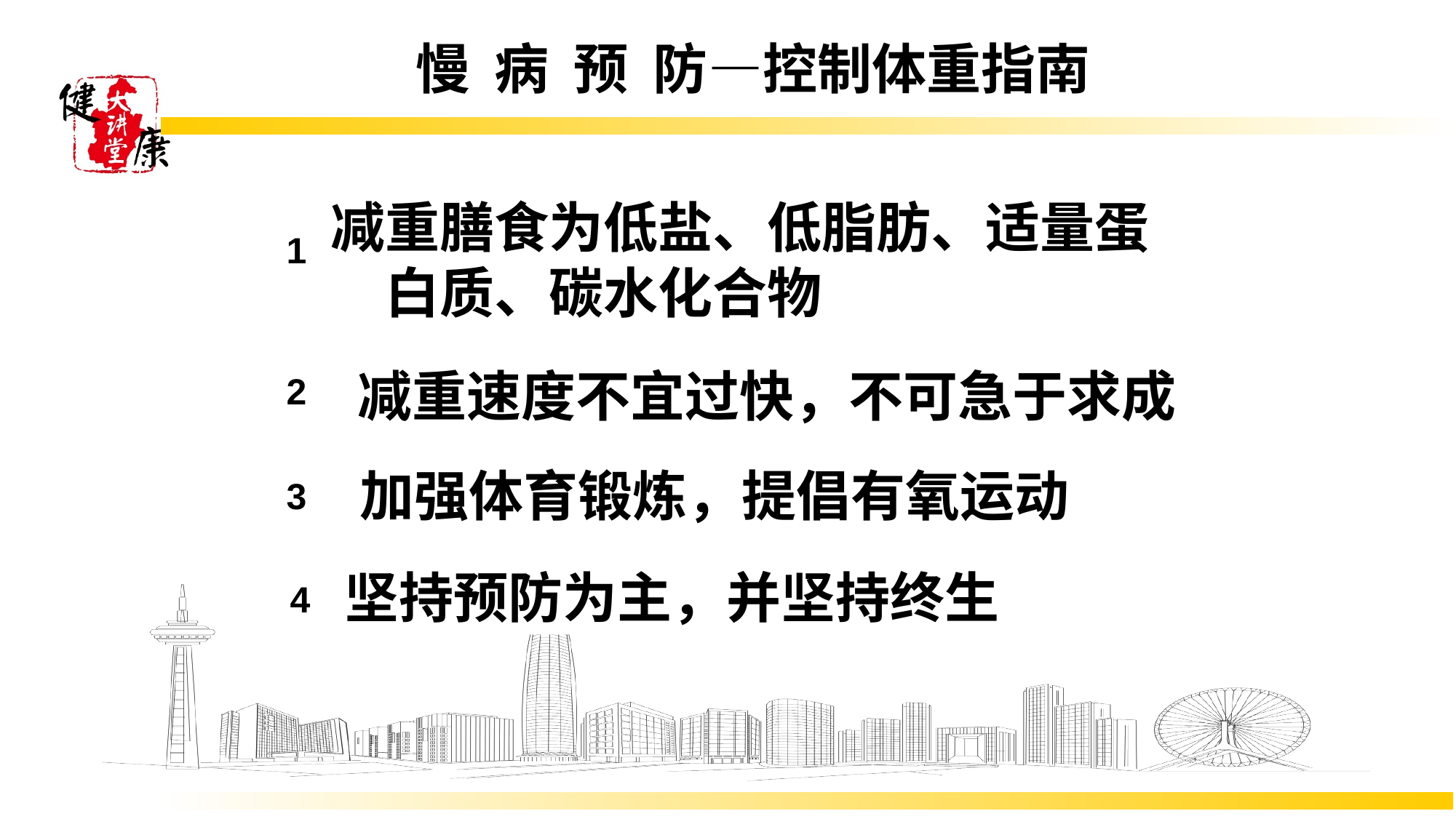

# 慢  病  预  防—控制体重指南
减重膳食为低盐、低脂肪、适量蛋白质、碳水化合物
1
减重速度不宜过快，不可急于求成
2
加强体育锻炼，提倡有氧运动
3
坚持预防为主，并坚持终生
4